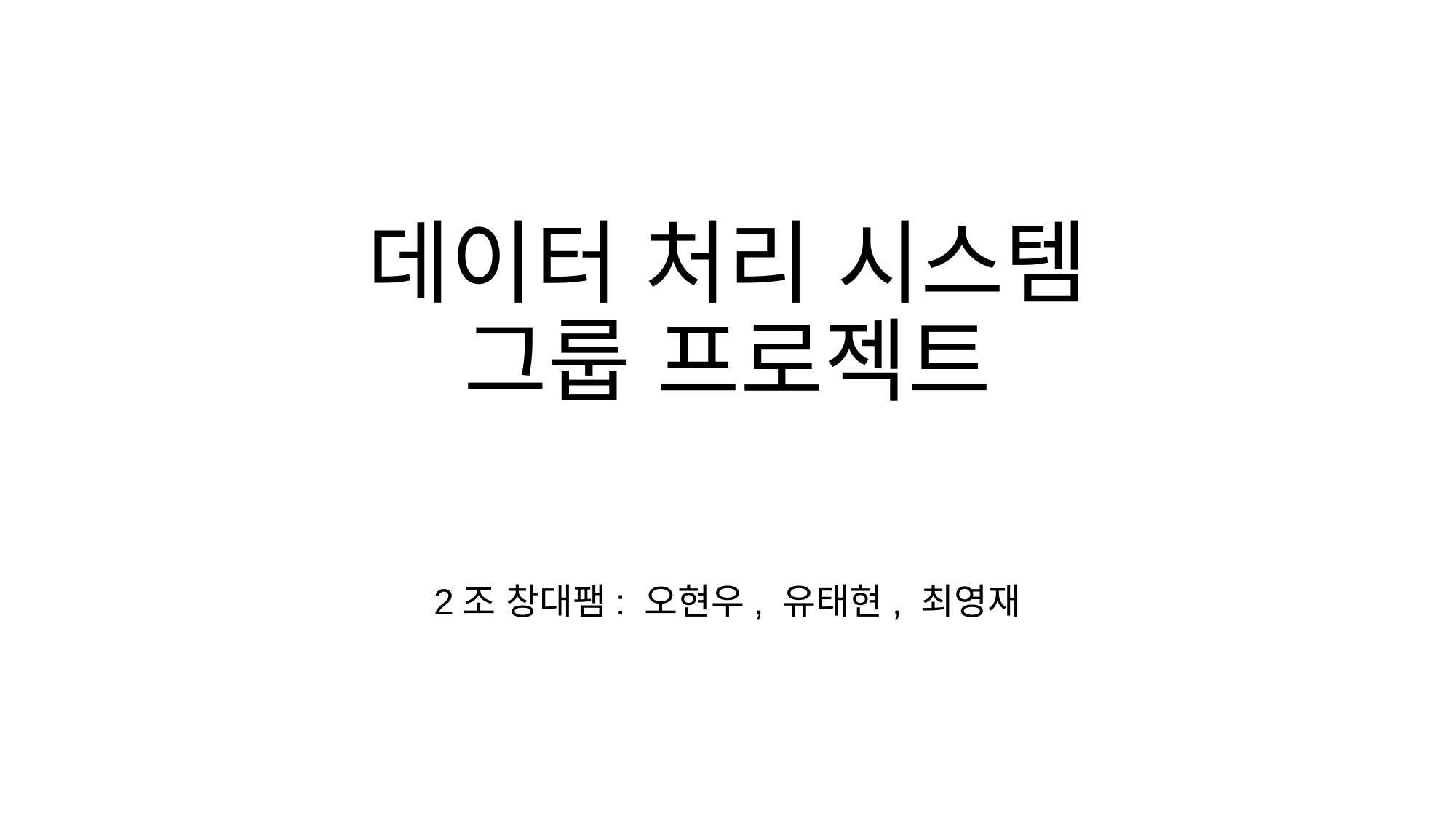

# 데이터 처리 시스템 그룹 프로젝트
2조 창대팸: 오현우, 유태현, 최영재